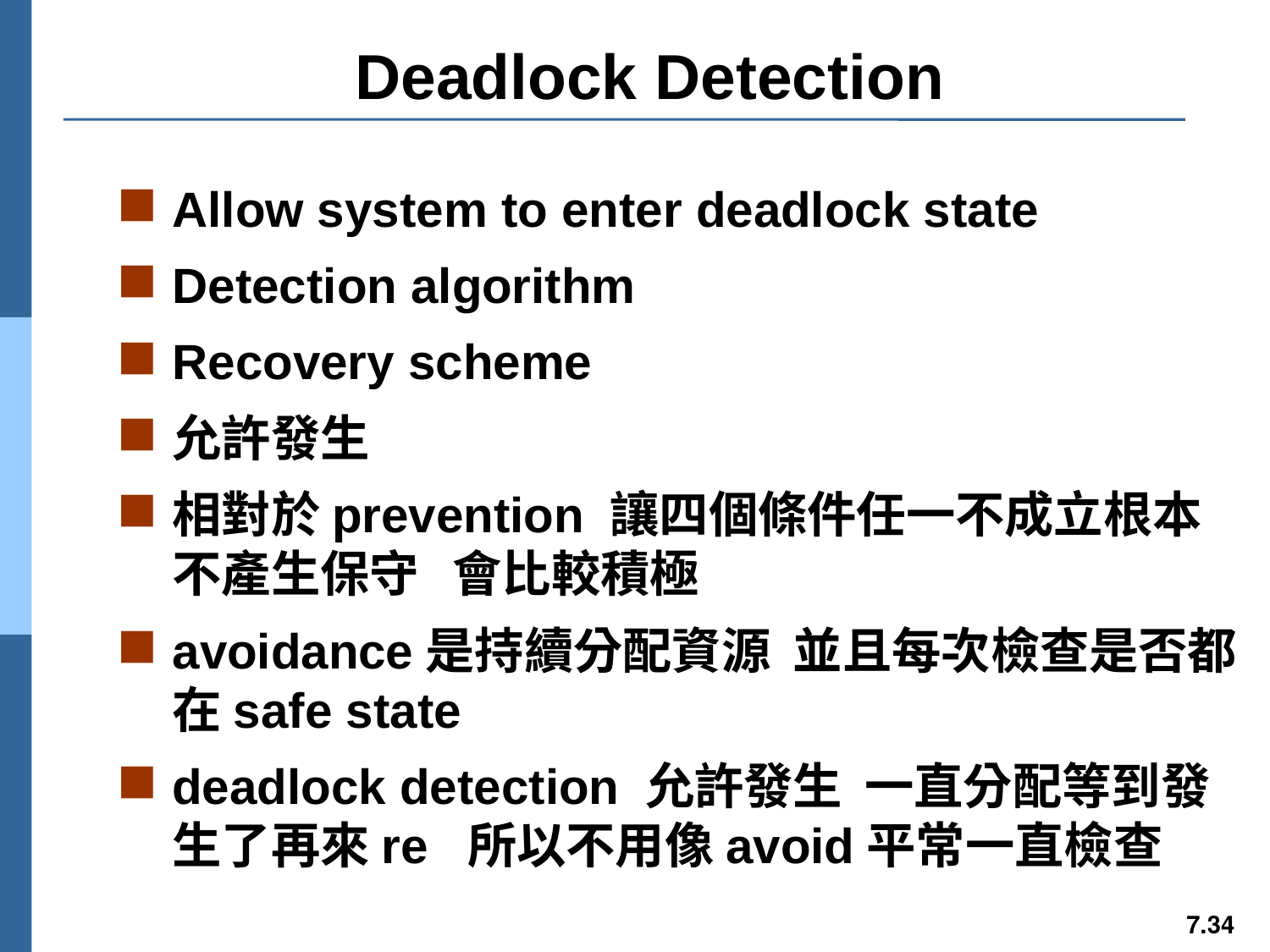

# Deadlock Detection
Allow system to enter deadlock state
Detection algorithm
Recovery scheme
允許發生
相對於prevention 讓四個條件任一不成立根本不產生保守   會比較積極
avoidance是持續分配資源  並且每次檢查是否都在safe state
deadlock detection 允許發生  一直分配等到發生了再來re  所以不用像avoid平常一直檢查